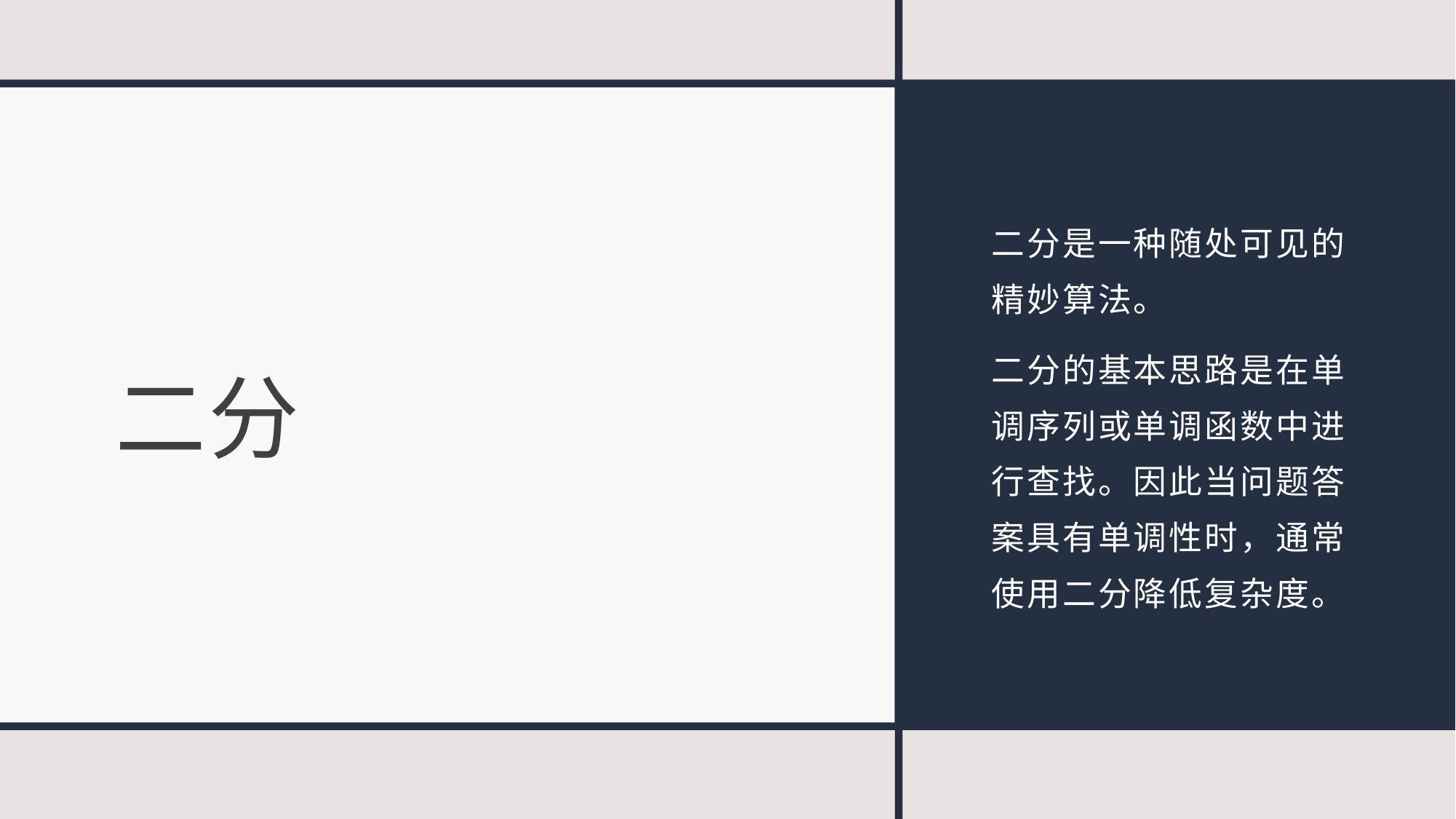

# 二分
二分是一种随处可见的精妙算法。
二分的基本思路是在单调序列或单调函数中进行查找。因此当问题答案具有单调性时，通常使用二分降低复杂度。